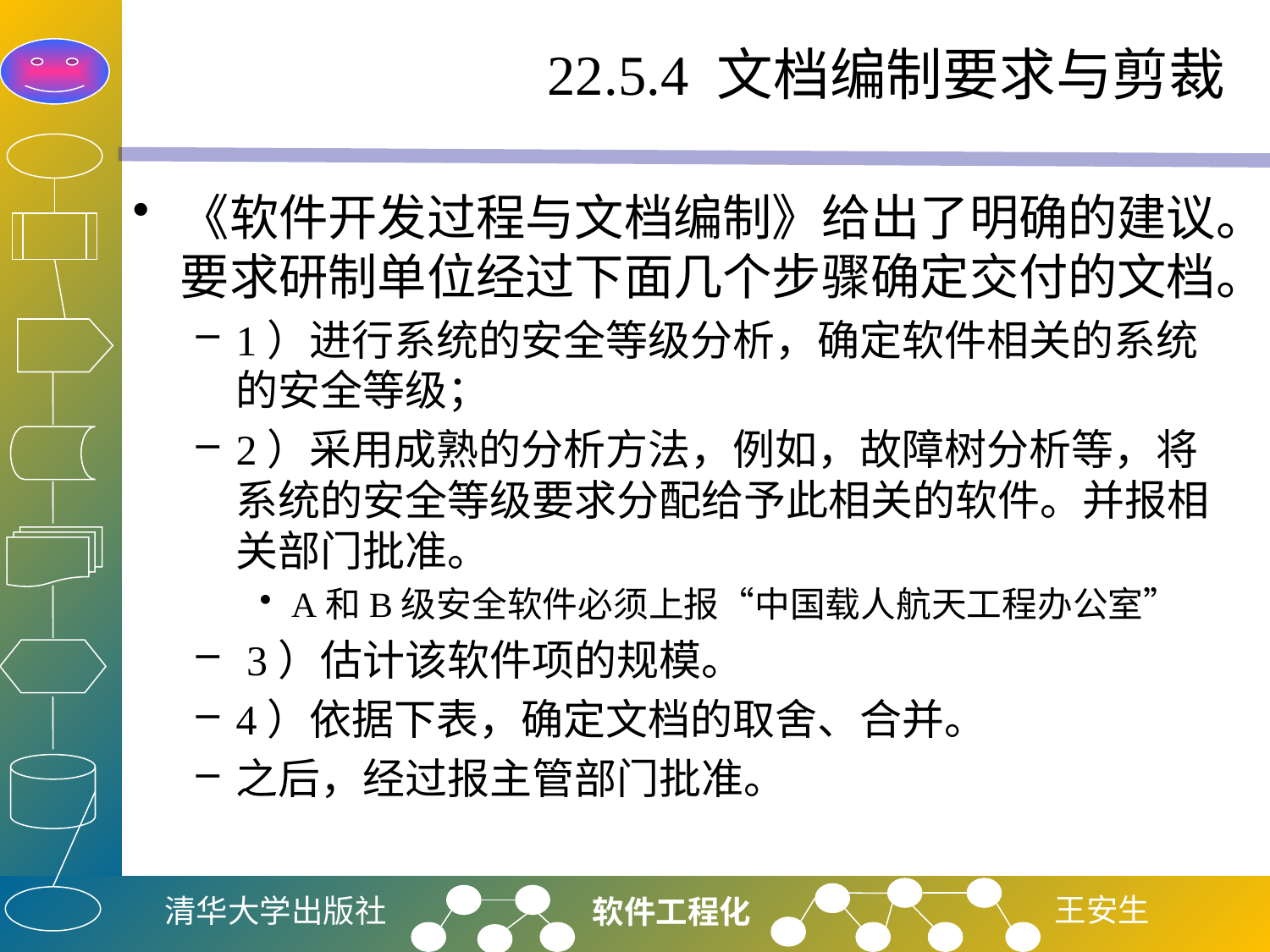

# 22.5.4 文档编制要求与剪裁
《软件开发过程与文档编制》给出了明确的建议。要求研制单位经过下面几个步骤确定交付的文档。
1）进行系统的安全等级分析，确定软件相关的系统的安全等级；
2）采用成熟的分析方法，例如，故障树分析等，将系统的安全等级要求分配给予此相关的软件。并报相关部门批准。
A和B级安全软件必须上报“中国载人航天工程办公室”
 3）估计该软件项的规模。
4）依据下表，确定文档的取舍、合并。
之后，经过报主管部门批准。